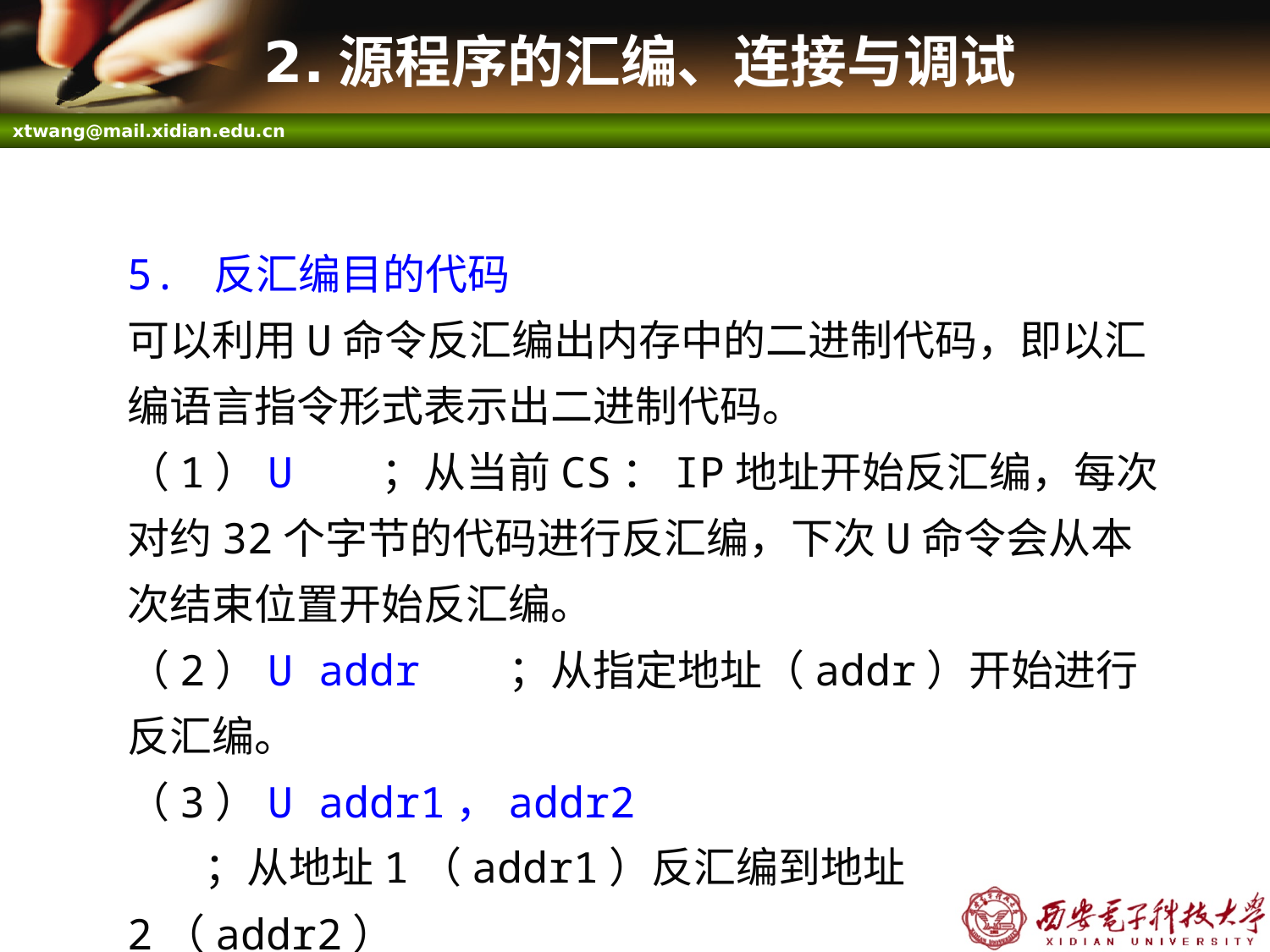

# 2.源程序的汇编、连接与调试
5. 反汇编目的代码
可以利用U命令反汇编出内存中的二进制代码，即以汇编语言指令形式表示出二进制代码。
（1）U  	；从当前CS：IP地址开始反汇编，每次对约32个字节的代码进行反汇编，下次U命令会从本次结束位置开始反汇编。
（2）U addr	；从指定地址（addr）开始进行反汇编。
（3）U addr1，addr2
       ；从地址1（addr1）反汇编到地址2（addr2）